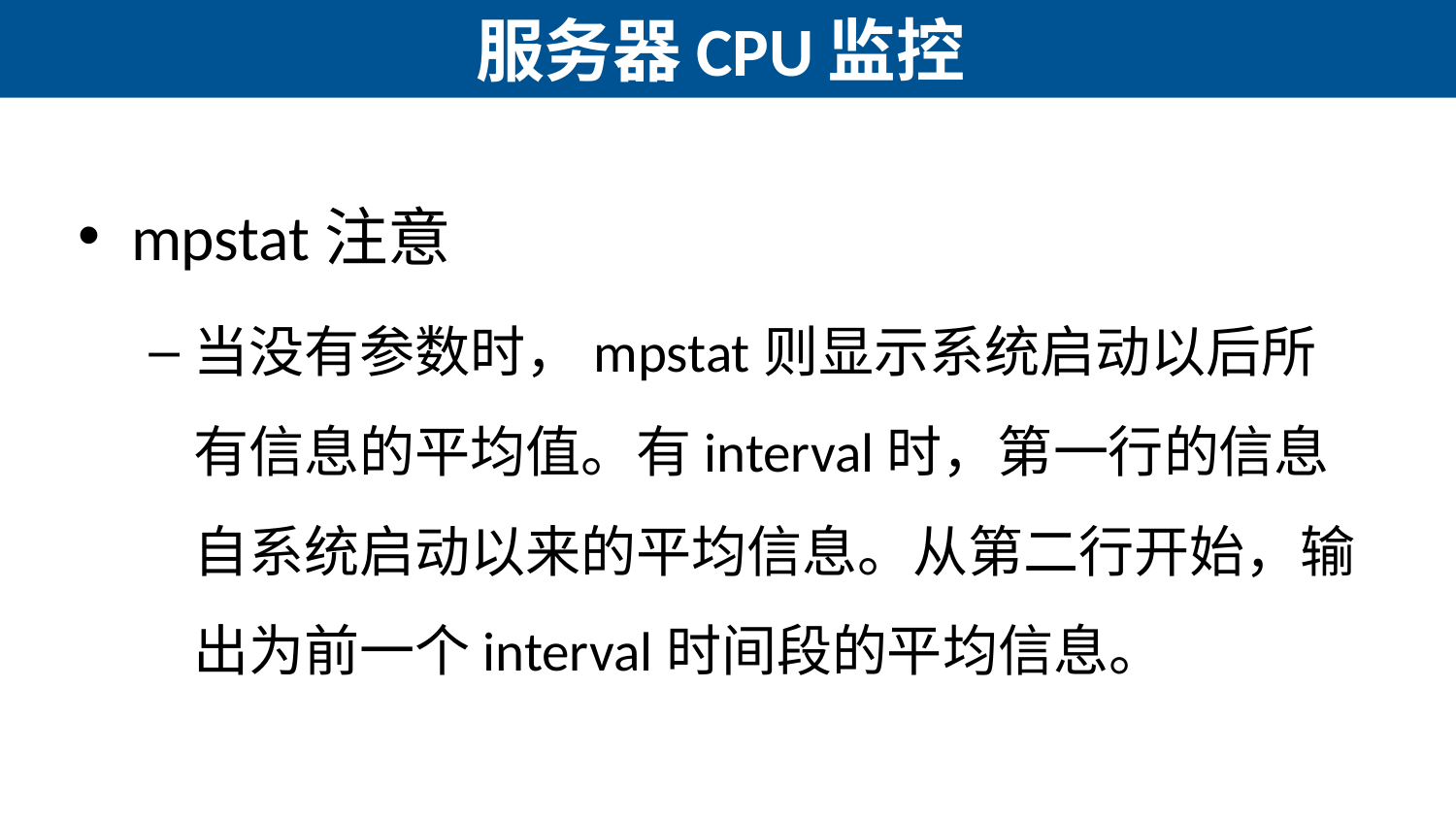

# 服务器CPU监控
mpstat注意
当没有参数时，mpstat则显示系统启动以后所有信息的平均值。有interval时，第一行的信息自系统启动以来的平均信息。从第二行开始，输出为前一个interval时间段的平均信息。